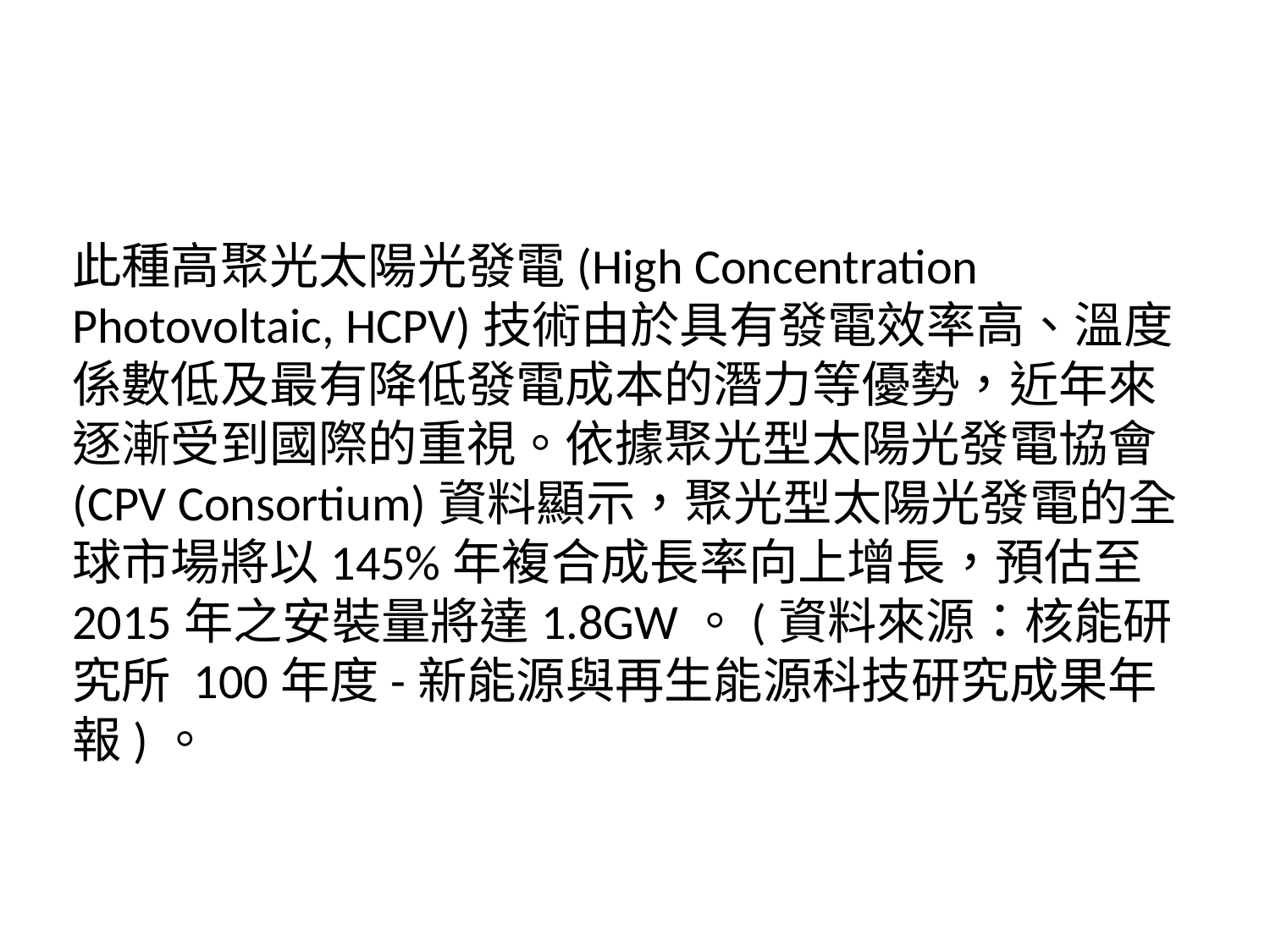

此種高聚光太陽光發電(High Concentration Photovoltaic, HCPV)技術由於具有發電效率高、溫度係數低及最有降低發電成本的潛力等優勢，近年來逐漸受到國際的重視。依據聚光型太陽光發電協會(CPV Consortium)資料顯示，聚光型太陽光發電的全球市場將以145%年複合成長率向上增長，預估至2015年之安裝量將達1.8GW。(資料來源：核能研究所 100年度-新能源與再生能源科技研究成果年報)。